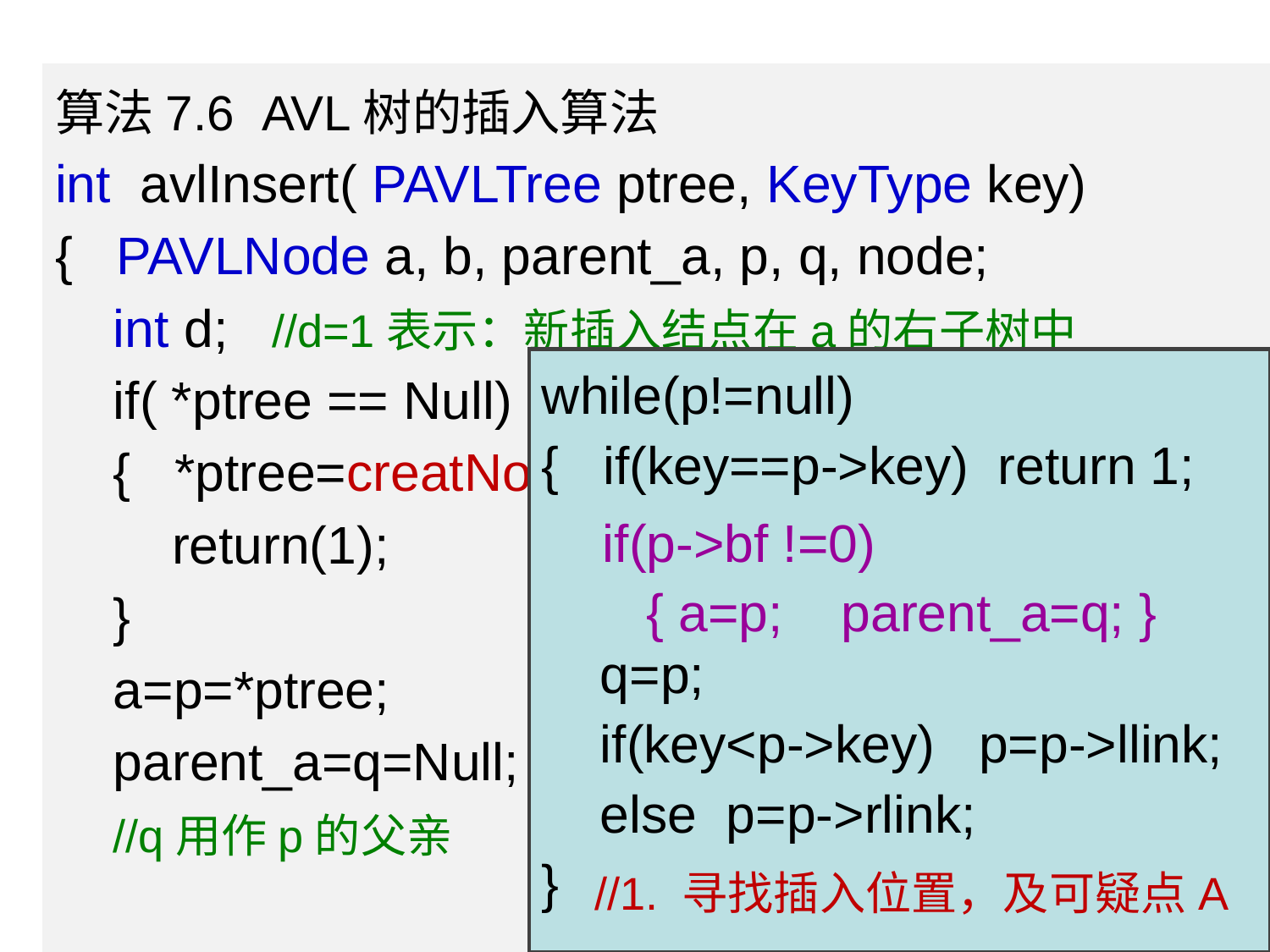

算法7.6  AVL树的插入算法
int  avlInsert( PAVLTree ptree, KeyType key)
{   PAVLNode a, b, parent_a, p, q, node;
    int d;   //d=1表示：新插入结点在a的右子树中
    if( *ptree == Null)
    {   *ptree=creatNode(key) ; //建立结点
        return(1);
    }
    a=p=*ptree;
    parent_a=q=Null;
    //q用作p的父亲
while(p!=null)
{   if(key==p->key)  return 1;

    q=p;
    if(key<p->key)   p=p->llink;
    else  p=p->rlink;
}
 if(p->bf !=0)
    { a=p;    parent_a=q; }
//1. 寻找插入位置，及可疑点A